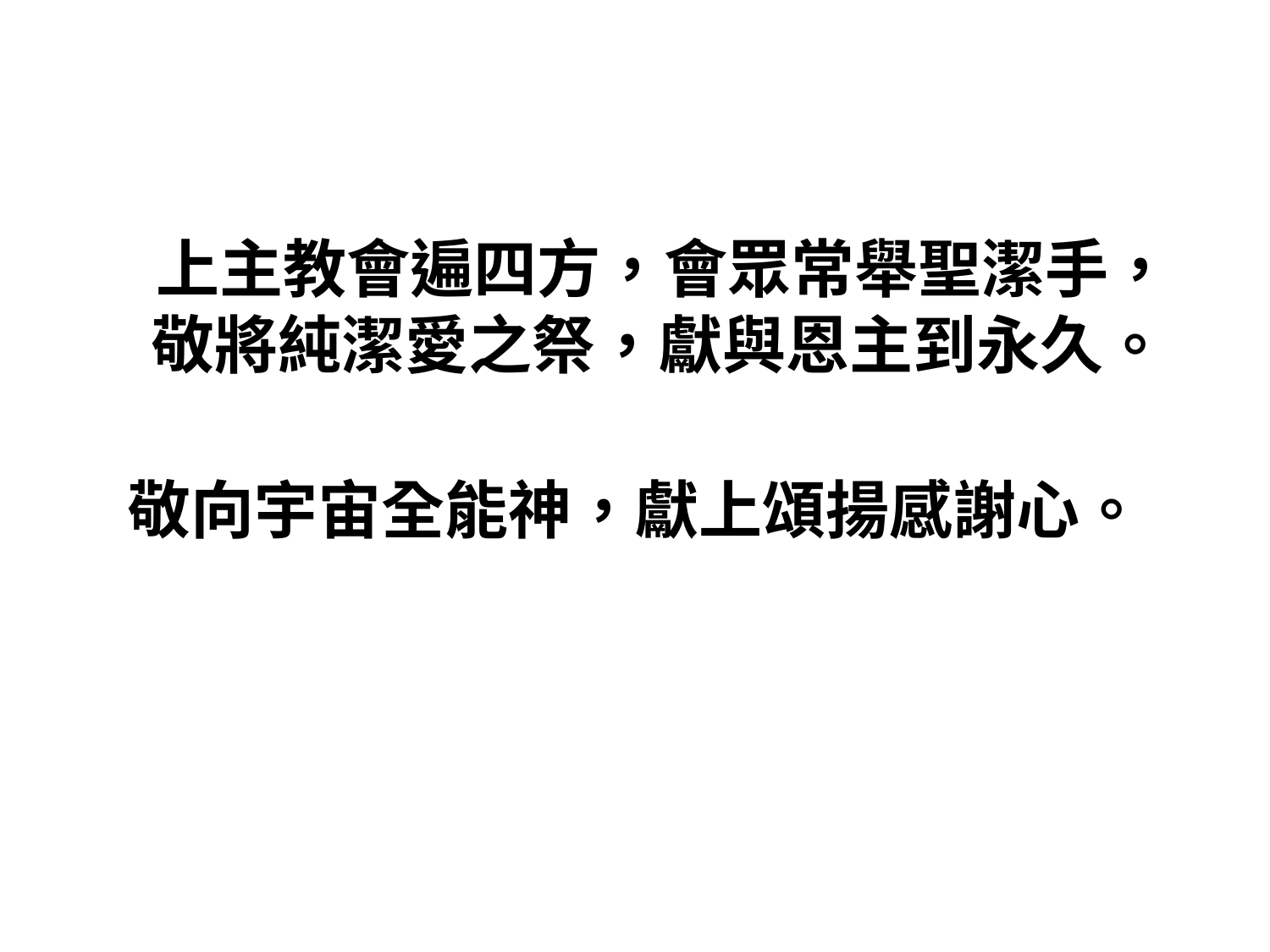

#
   上主教會遍四方，會眾常舉聖潔手，
敬將純潔愛之祭，獻與恩主到永久。
敬向宇宙全能神，獻上頌揚感謝心。